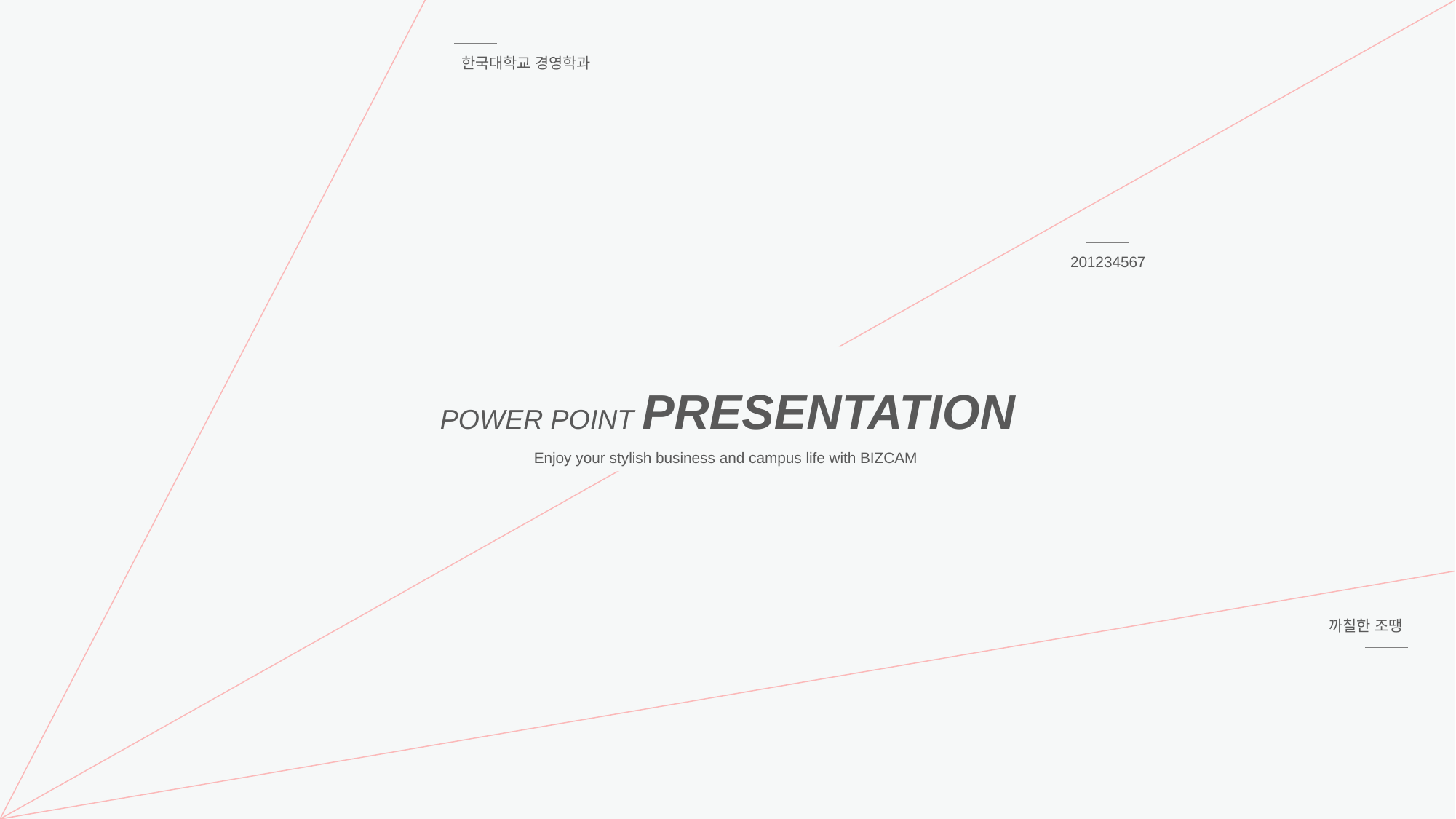

한국대학교 경영학과
201234567
POWER POINT PRESENTATION
Enjoy your stylish business and campus life with BIZCAM
까칠한 조땡